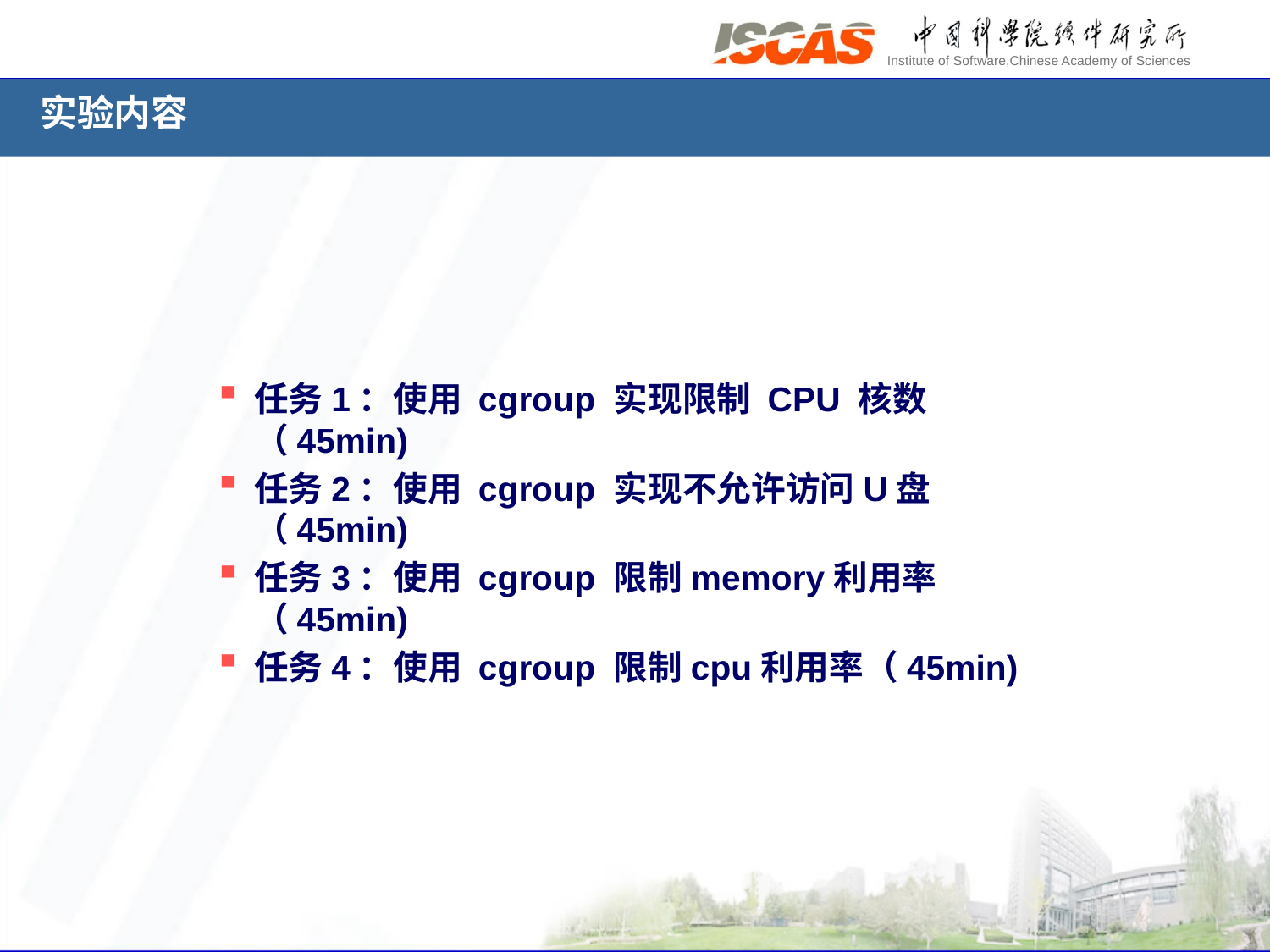

实验内容
任务1：使用 cgroup 实现限制 CPU 核数（45min)
任务2：使用 cgroup 实现不允许访问U盘（45min)
任务3：使用 cgroup 限制memory利用率（45min)
任务4：使用 cgroup 限制cpu利用率（45min)